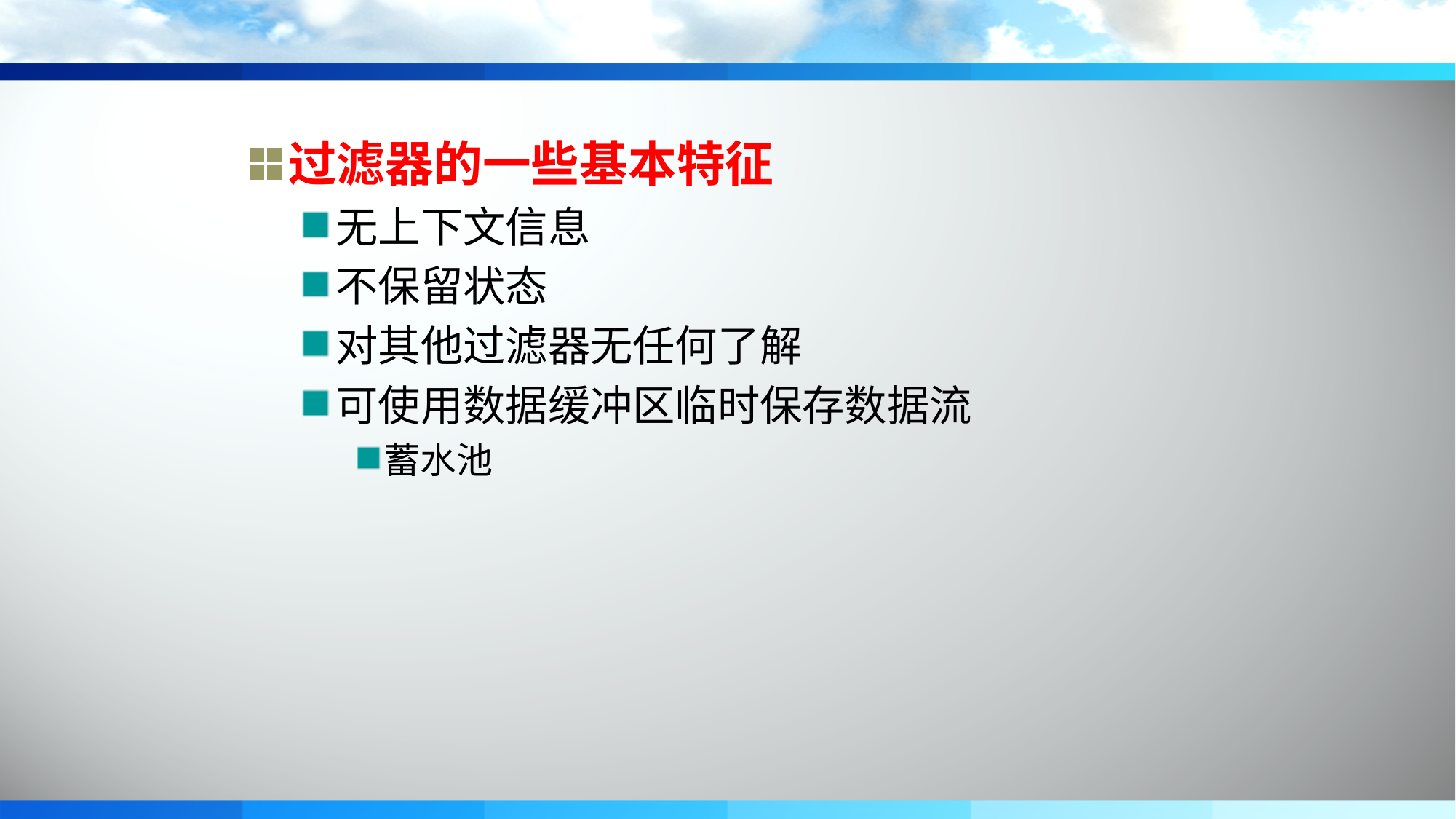

过滤器的一些基本特征
无上下文信息
不保留状态
对其他过滤器无任何了解
可使用数据缓冲区临时保存数据流
蓄水池